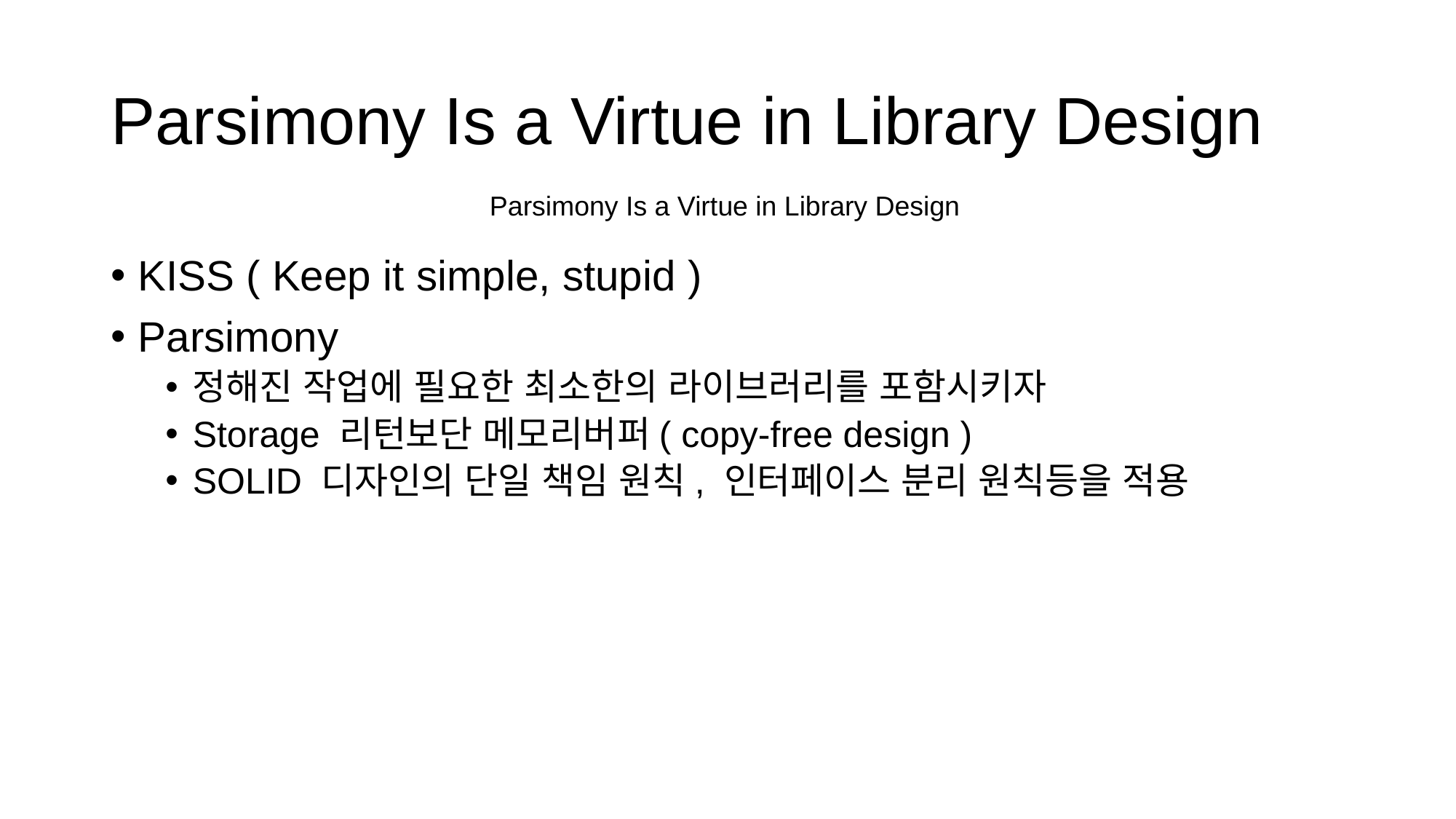

# Parsimony Is a Virtue in Library Design
Parsimony Is a Virtue in Library Design
KISS ( Keep it simple, stupid )
Parsimony
정해진 작업에 필요한 최소한의 라이브러리를 포함시키자
Storage 리턴보단 메모리버퍼( copy-free design )
SOLID 디자인의 단일 책임 원칙, 인터페이스 분리 원칙등을 적용